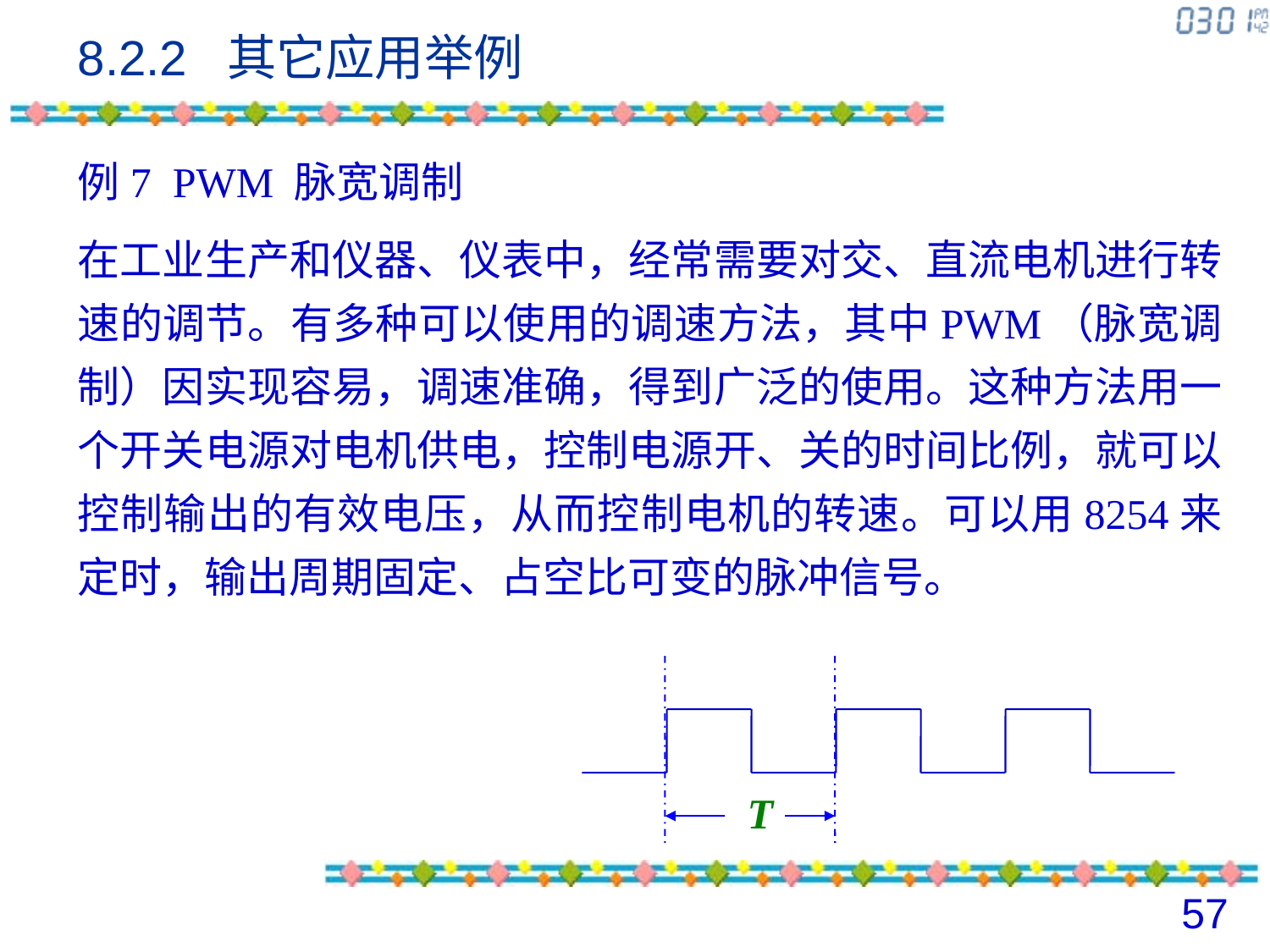

8.2.2  其它应用举例
例7  PWM 脉宽调制
在工业生产和仪器、仪表中，经常需要对交、直流电机进行转速的调节。有多种可以使用的调速方法，其中PWM（脉宽调制）因实现容易，调速准确，得到广泛的使用。这种方法用一个开关电源对电机供电，控制电源开、关的时间比例，就可以控制输出的有效电压，从而控制电机的转速。可以用8254来定时，输出周期固定、占空比可变的脉冲信号。

T